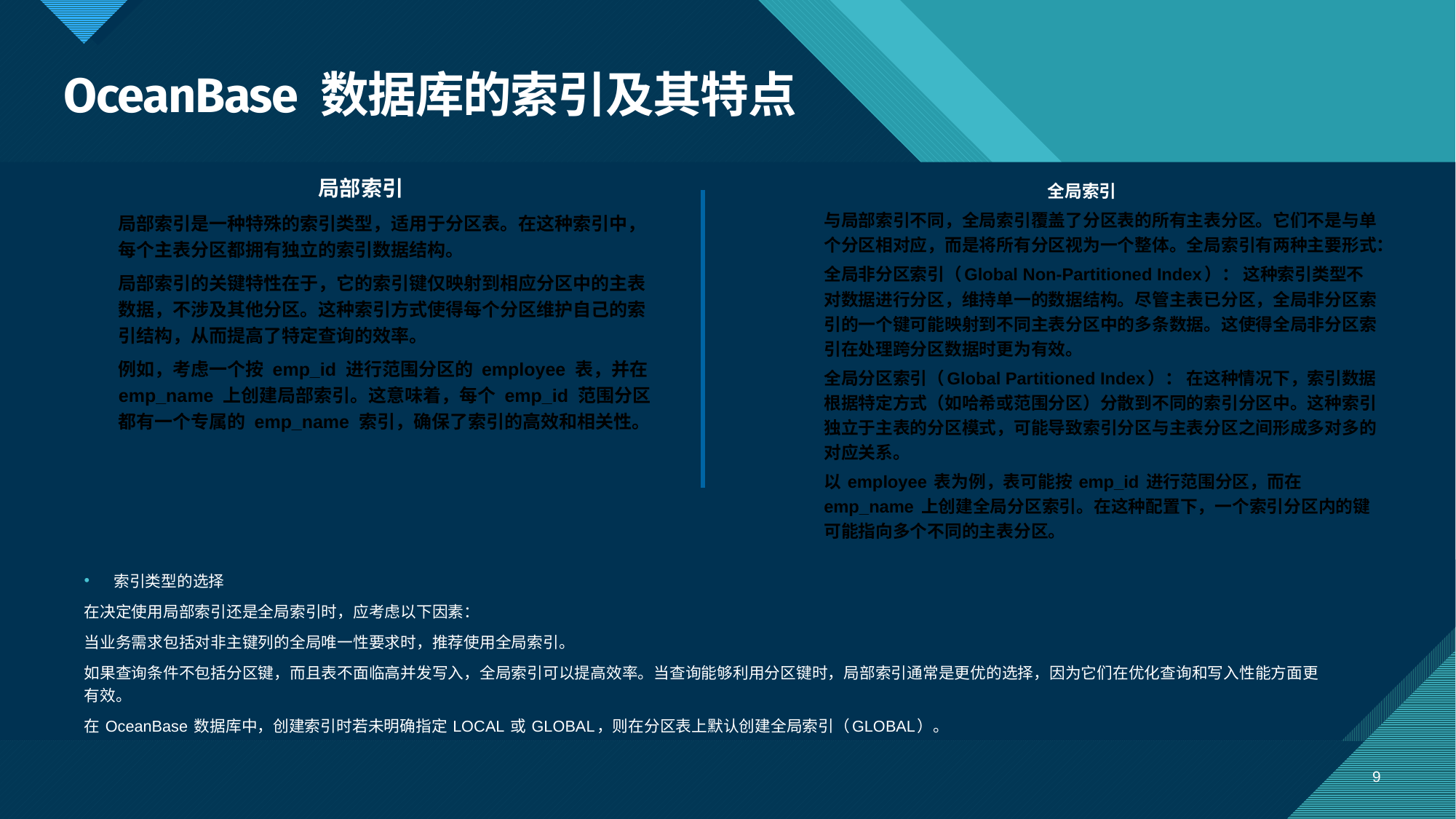

# OceanBase 数据库的索引及其特点
局部索引
局部索引是一种特殊的索引类型，适用于分区表。在这种索引中，每个主表分区都拥有独立的索引数据结构。
局部索引的关键特性在于，它的索引键仅映射到相应分区中的主表数据，不涉及其他分区。这种索引方式使得每个分区维护自己的索引结构，从而提高了特定查询的效率。
例如，考虑一个按 emp_id 进行范围分区的 employee 表，并在 emp_name 上创建局部索引。这意味着，每个 emp_id 范围分区都有一个专属的 emp_name 索引，确保了索引的高效和相关性。
全局索引
与局部索引不同，全局索引覆盖了分区表的所有主表分区。它们不是与单个分区相对应，而是将所有分区视为一个整体。全局索引有两种主要形式：
全局非分区索引（Global Non-Partitioned Index）： 这种索引类型不对数据进行分区，维持单一的数据结构。尽管主表已分区，全局非分区索引的一个键可能映射到不同主表分区中的多条数据。这使得全局非分区索引在处理跨分区数据时更为有效。
全局分区索引（Global Partitioned Index）： 在这种情况下，索引数据根据特定方式（如哈希或范围分区）分散到不同的索引分区中。这种索引独立于主表的分区模式，可能导致索引分区与主表分区之间形成多对多的对应关系。
以 employee 表为例，表可能按 emp_id 进行范围分区，而在 emp_name 上创建全局分区索引。在这种配置下，一个索引分区内的键可能指向多个不同的主表分区。

索引类型的选择
在决定使用局部索引还是全局索引时，应考虑以下因素：
当业务需求包括对非主键列的全局唯一性要求时，推荐使用全局索引。
如果查询条件不包括分区键，而且表不面临高并发写入，全局索引可以提高效率。当查询能够利用分区键时，局部索引通常是更优的选择，因为它们在优化查询和写入性能方面更有效。
在 OceanBase 数据库中，创建索引时若未明确指定 LOCAL 或 GLOBAL，则在分区表上默认创建全局索引（GLOBAL）。
9